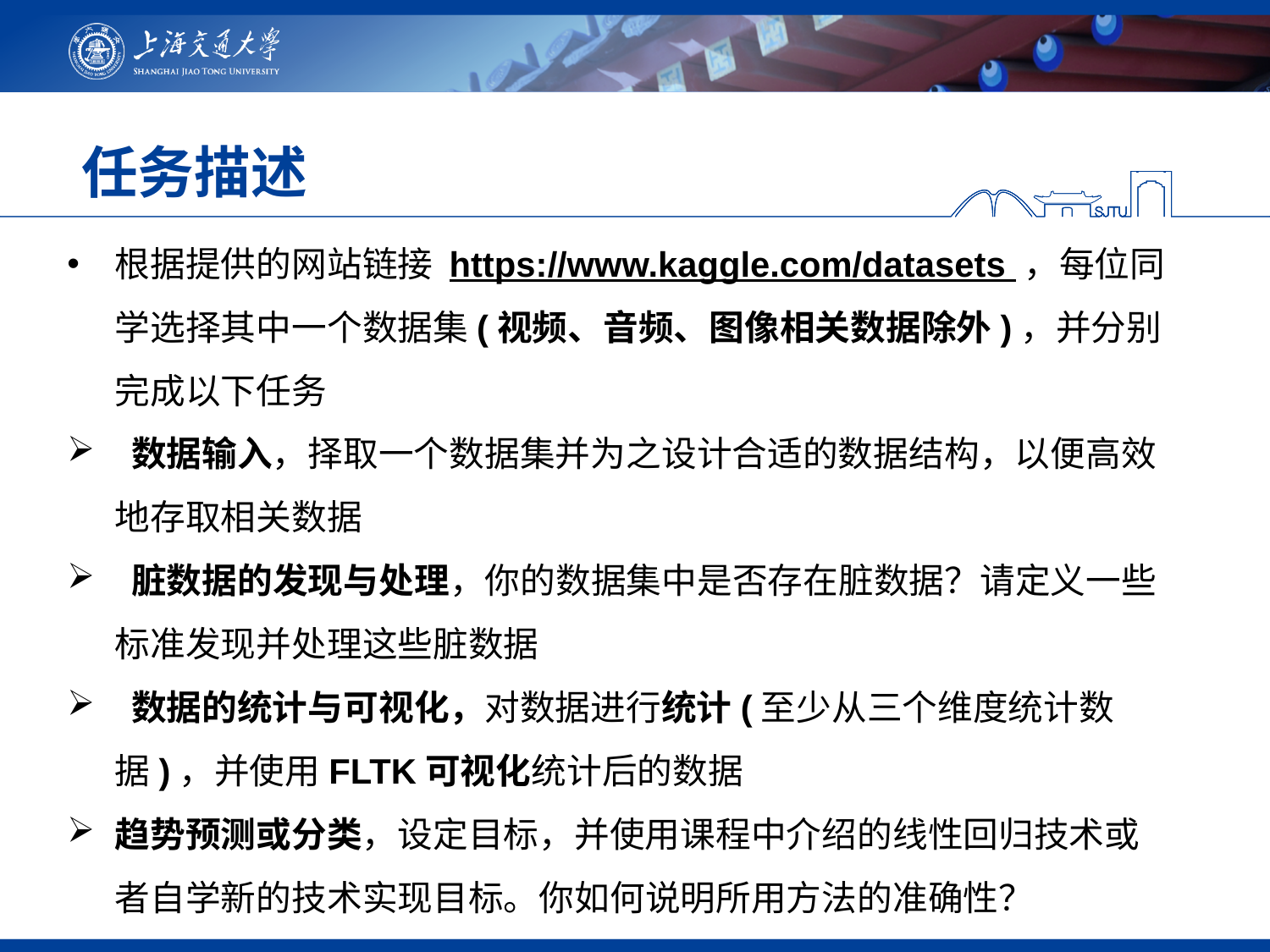

# 任务描述
根据提供的网站链接 https://www.kaggle.com/datasets ，每位同学选择其中一个数据集(视频、音频、图像相关数据除外)，并分别完成以下任务

 数据输入，择取一个数据集并为之设计合适的数据结构，以便高效地存取相关数据
 脏数据的发现与处理，你的数据集中是否存在脏数据？请定义一些标准发现并处理这些脏数据
 数据的统计与可视化，对数据进行统计(至少从三个维度统计数据)，并使用FLTK可视化统计后的数据
趋势预测或分类，设定目标，并使用课程中介绍的线性回归技术或者自学新的技术实现目标。你如何说明所用方法的准确性？